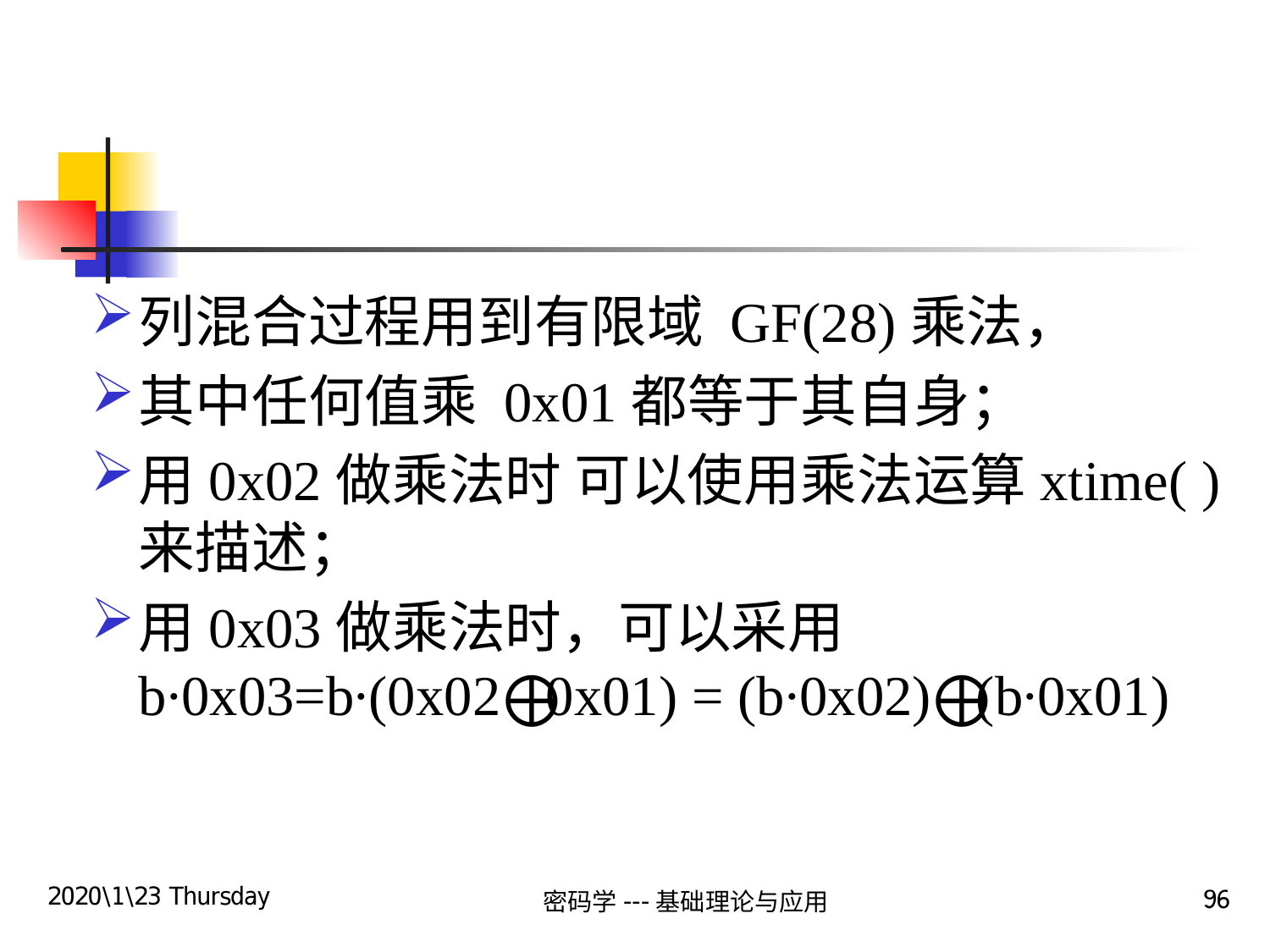

#
列混合过程用到有限域 GF(28)乘法，
其中任何值乘 0x01都等于其自身；
用0x02做乘法时 可以使用乘法运算xtime( )来描述；
用0x03做乘法时，可以采用b∙0x03=b∙(0x02⨁0x01) = (b∙0x02)⨁(b∙0x01)
2020\1\23 Thursday
96
密码学---基础理论与应用